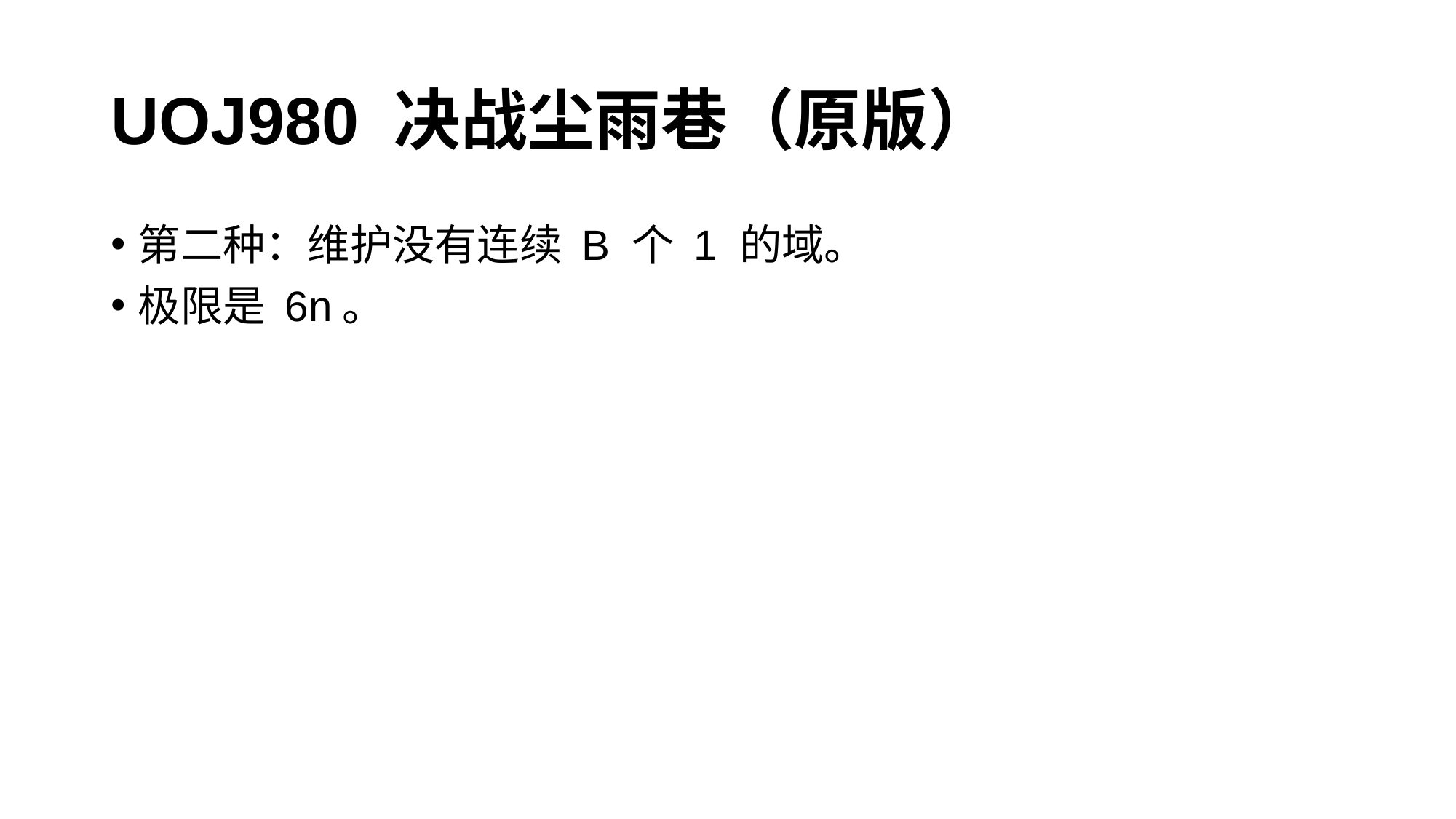

# UOJ980 决战尘雨巷（原版）
第二种：维护没有连续 B 个 1 的域。
极限是 6n。